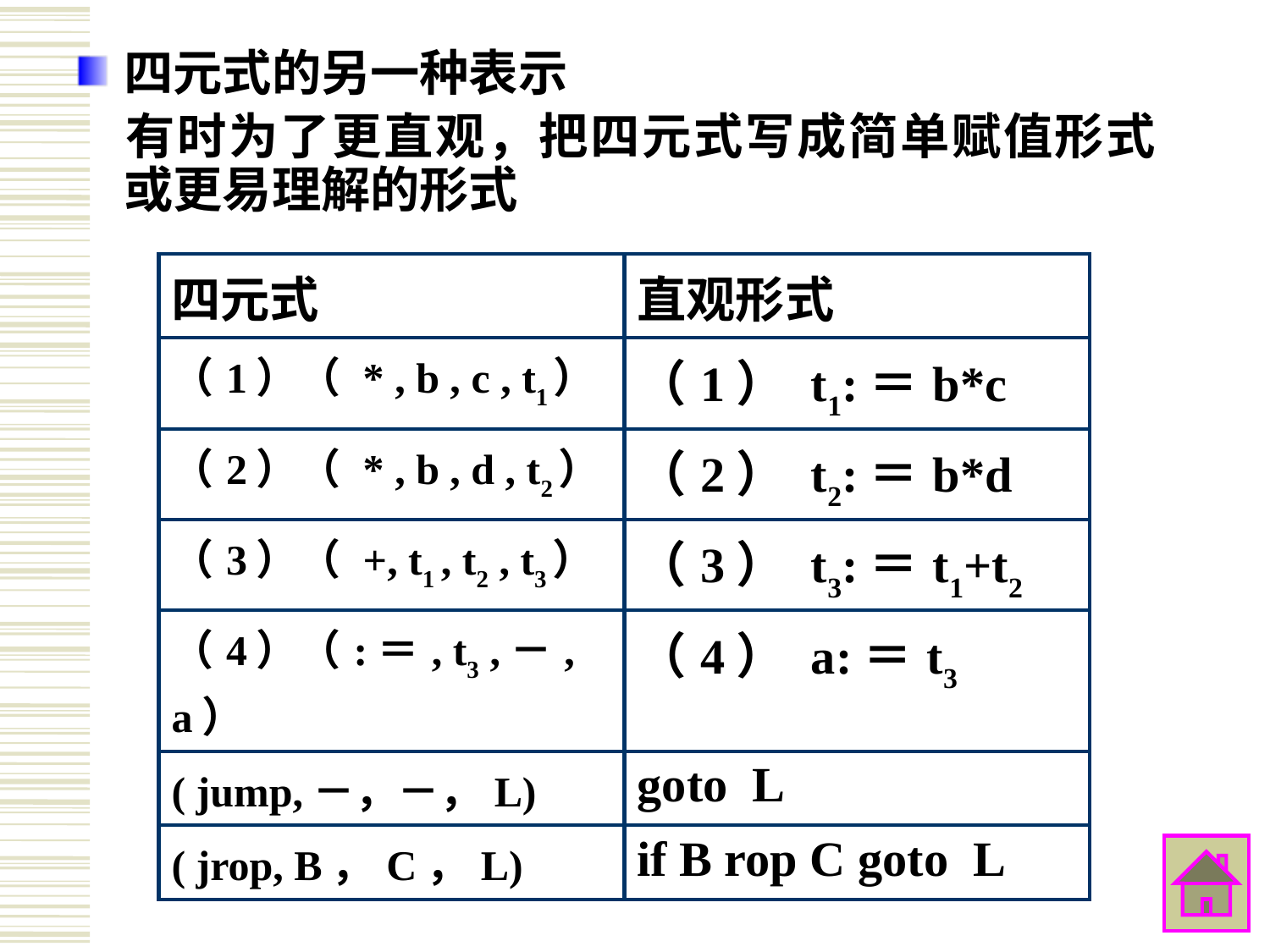

四元式的另一种表示
	有时为了更直观，把四元式写成简单赋值形式或更易理解的形式
| 四元式 | 直观形式 |
| --- | --- |
| （1）（ \* , b , c , t1） | （1） t1:＝b\*c |
| （2）（ \* , b , d , t2） | （2） t2:＝b\*d |
| （3）（ +, t1 , t2 , t3） | （3） t3:＝t1+t2 |
| （4）（:＝, t3 ,－, a） | （4） a:＝t3 |
| ( jump,－，－，L) | goto L |
| ( jrop, B，C，L) | if B rop C goto L |